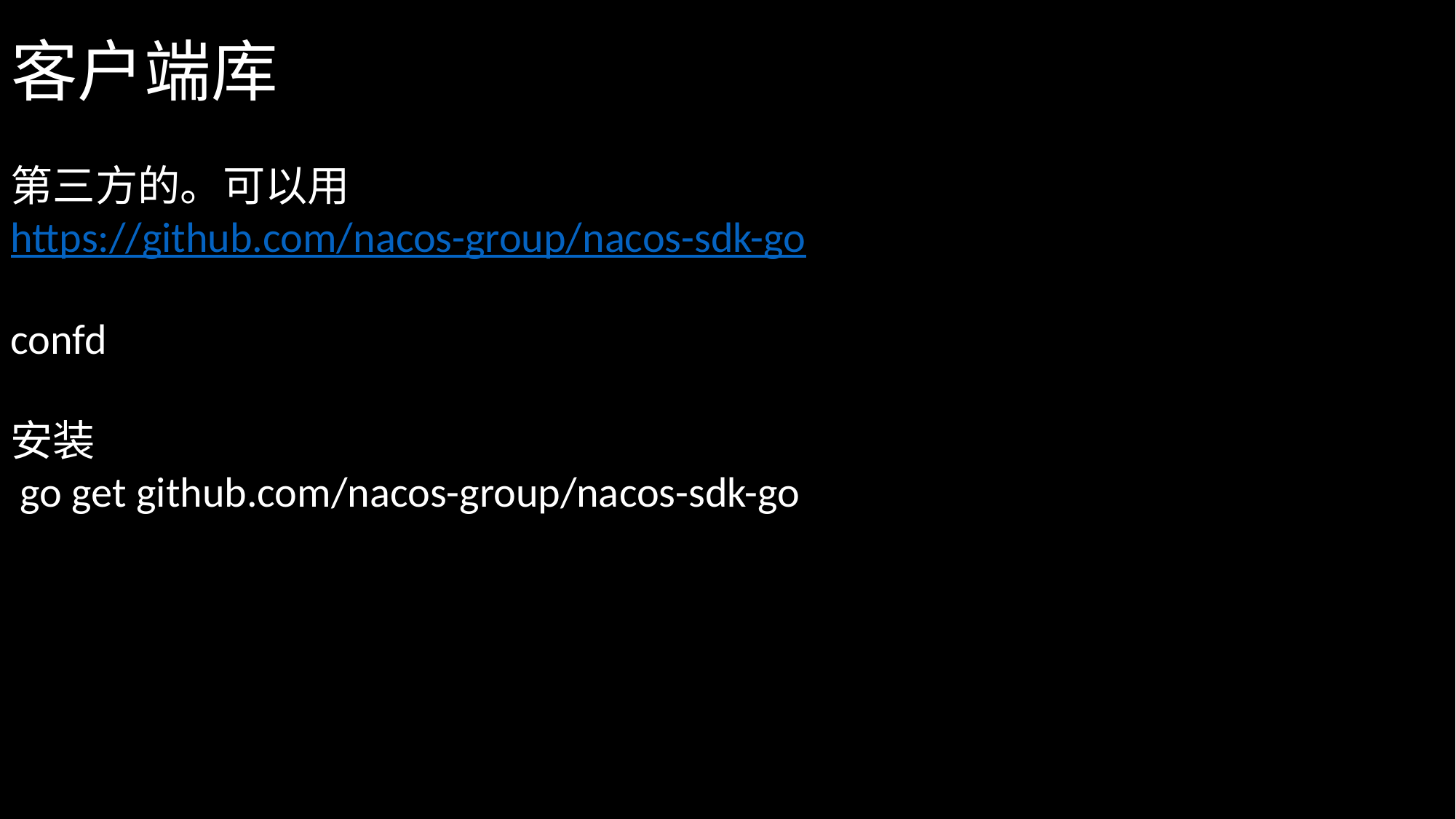

# 客户端库
第三方的。可以用
https://github.com/nacos-group/nacos-sdk-go

confd

安装
 go get github.com/nacos-group/nacos-sdk-go